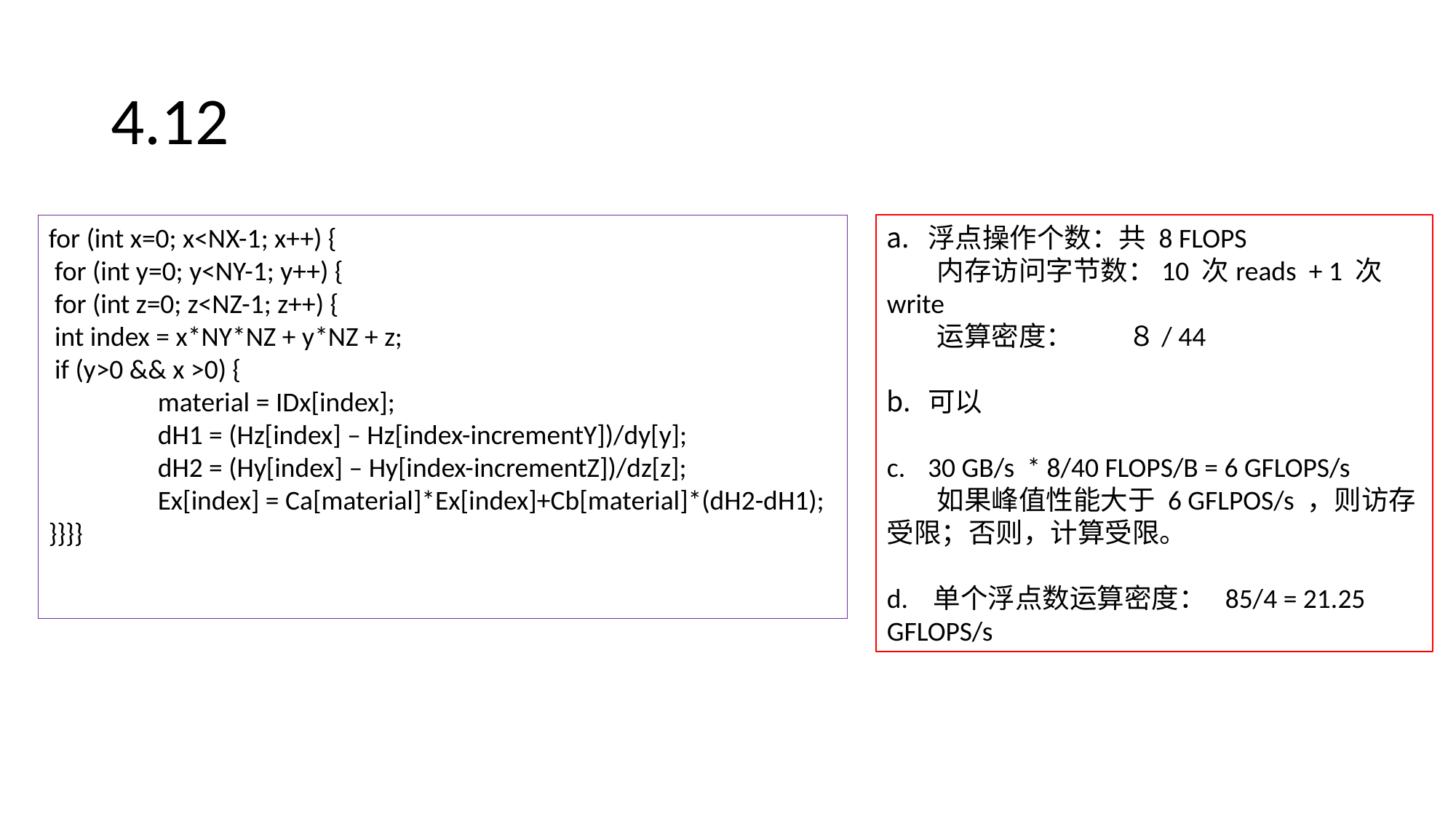

# 4.12
for (int x=0; x<NX-1; x++) {
 for (int y=0; y<NY-1; y++) {
 for (int z=0; z<NZ-1; z++) {
 int index = x*NY*NZ + y*NZ + z;
 if (y>0 && x >0) {
	material = IDx[index];
 	dH1 = (Hz[index] – Hz[index-incrementY])/dy[y];
 	dH2 = (Hy[index] – Hy[index-incrementZ])/dz[z];
 	Ex[index] = Ca[material]*Ex[index]+Cb[material]*(dH2-dH1);
}}}}

浮点操作个数：共 8 FLOPS
       内存访问字节数：10 次reads  + 1 次write
       运算密度：　　８/ 44

可以

30 GB/s  * 8/40 FLOPS/B = 6 GFLOPS/s
       如果峰值性能大于 6 GFLPOS/s ，则访存受限；否则，计算受限。

d.   单个浮点数运算密度：  85/4 = 21.25 GFLOPS/s